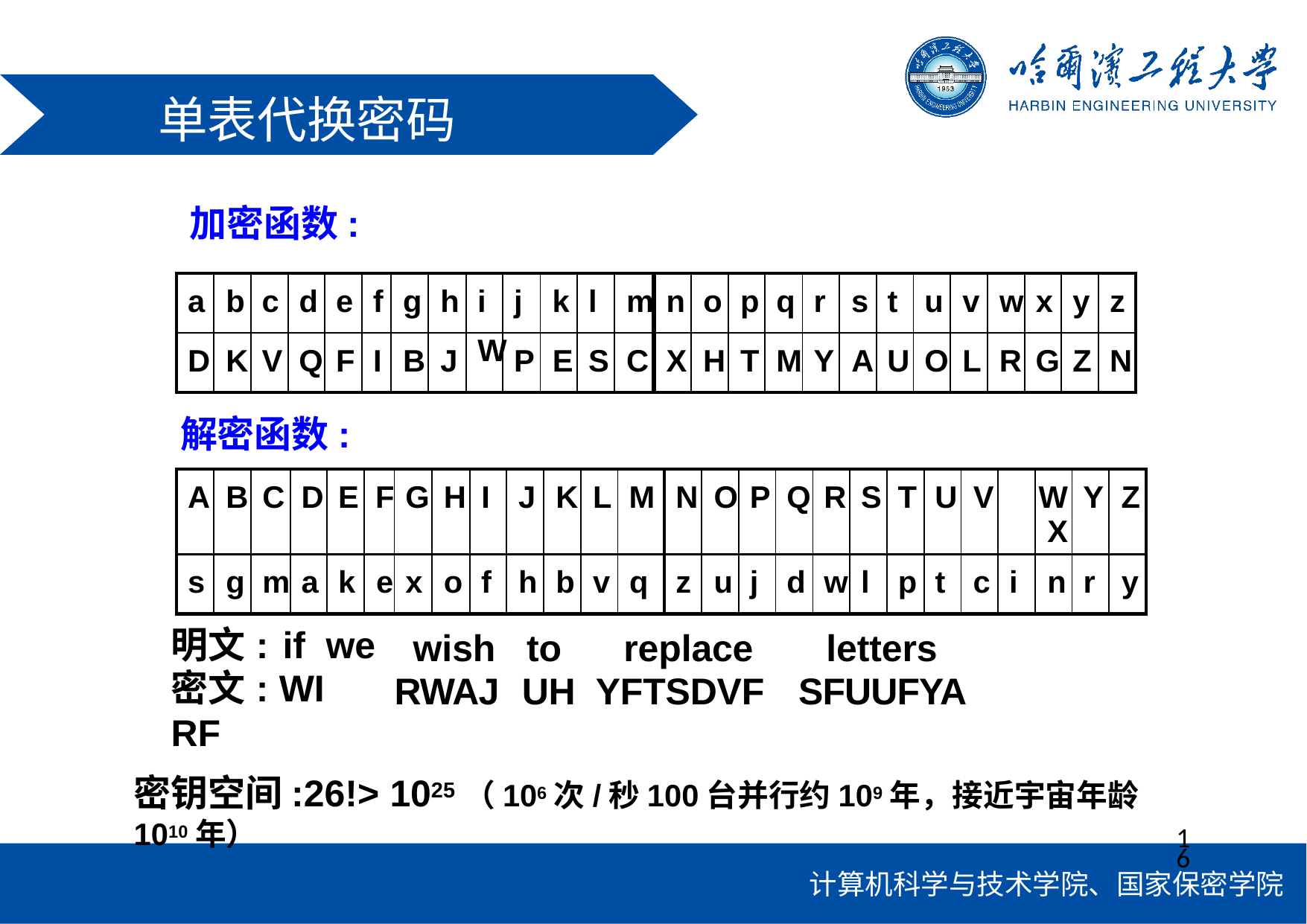

# 单表代换密码
加密函数:
| a | b | c | d | e | f | g | h | i | j | k | l | m | n | o | p | q | r | s | t | u | v | w | x | y | z |
| --- | --- | --- | --- | --- | --- | --- | --- | --- | --- | --- | --- | --- | --- | --- | --- | --- | --- | --- | --- | --- | --- | --- | --- | --- | --- |
| D | K | V | Q | F | I | B | J | W | P | E | S | C | X | H | T | M | Y | A | U | O | L | R | G | Z | N |
解密函数:
| A | B | C | D | E | F | G | H | I | J | K | L | M | N | O | P | Q | R | S | T | U | V |  | W X | Y | Z |
| --- | --- | --- | --- | --- | --- | --- | --- | --- | --- | --- | --- | --- | --- | --- | --- | --- | --- | --- | --- | --- | --- | --- | --- | --- | --- |
| s | g | m | a | k | e | x | o | f | h | b | v | q | z | u | j | d | w | l | p | t | c | i | n | r | y |
| 明文: if we | wish | to | replace | letters |
| --- | --- | --- | --- | --- |
| 密文: WI RF | RWAJ | UH | YFTSDVF | SFUUFYA |
密钥空间:26!> 1025（106次/秒100台并行约109年，接近宇宙年龄1010年）
16